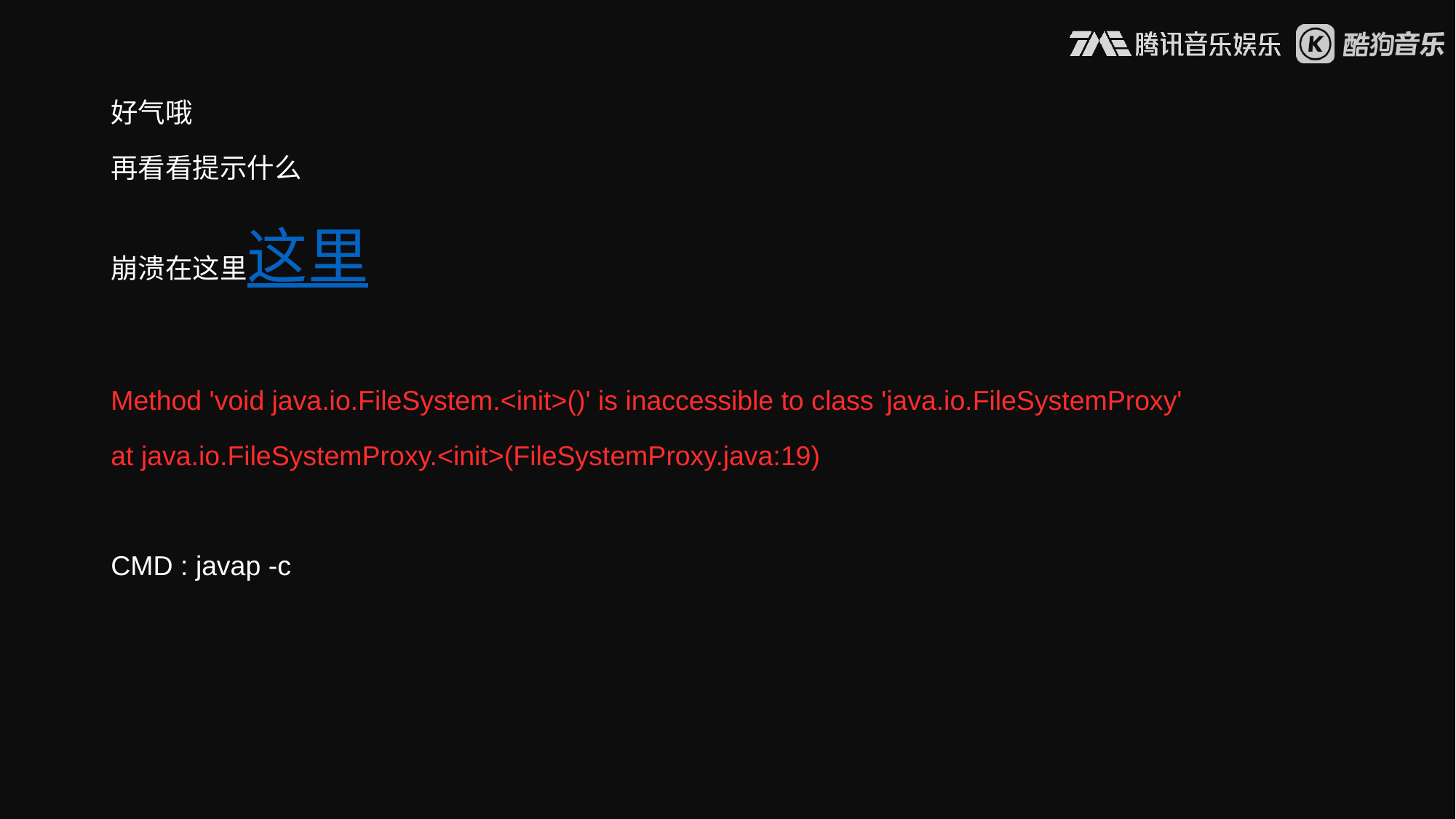

好气哦
再看看提示什么
崩溃在这里这里

Method 'void java.io.FileSystem.<init>()' is inaccessible to class 'java.io.FileSystemProxy'
at java.io.FileSystemProxy.<init>(FileSystemProxy.java:19)

CMD : javap -c

24